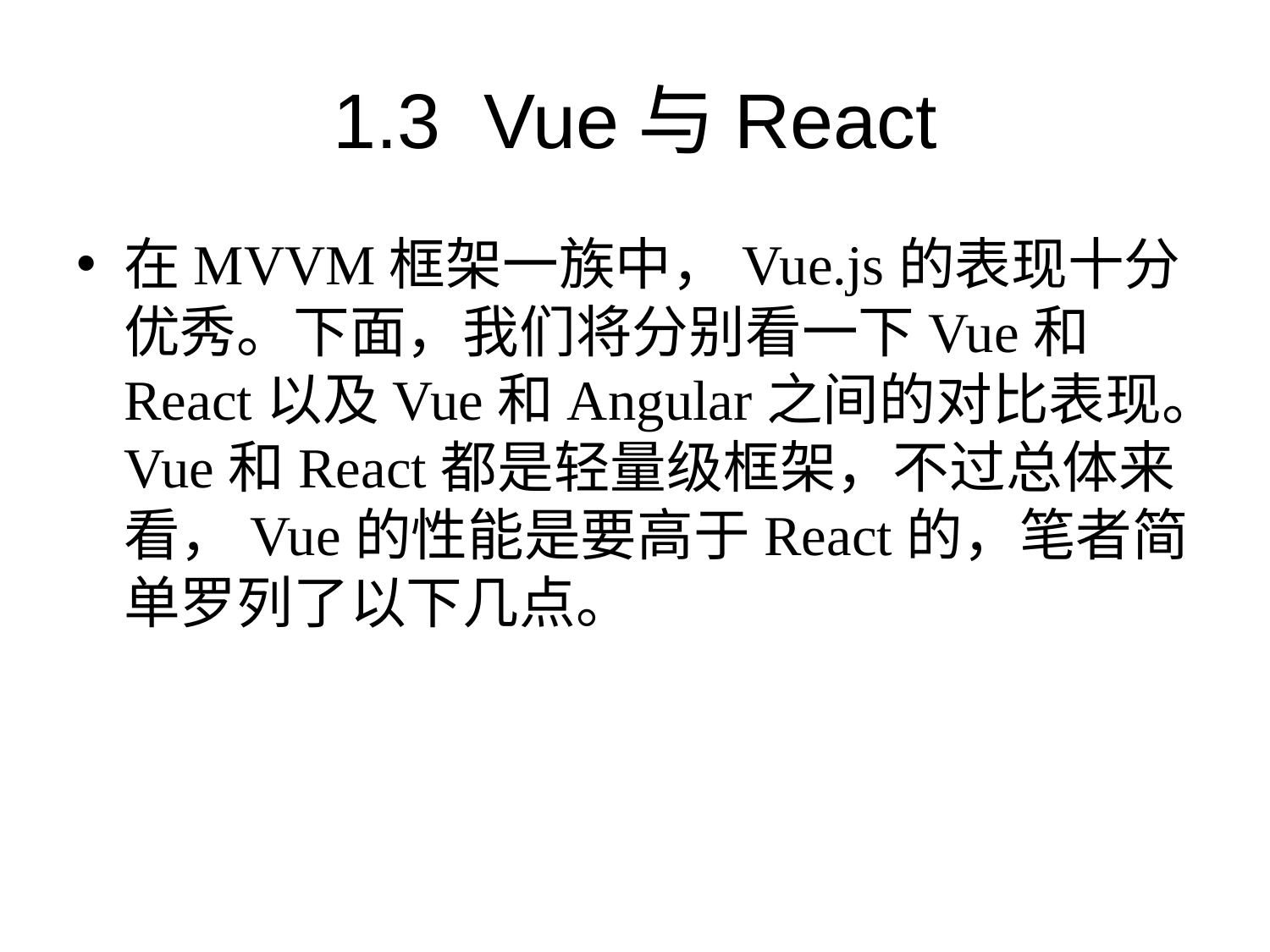

# 1.3  Vue与React
在MVVM框架一族中，Vue.js的表现十分优秀。下面，我们将分别看一下Vue和React以及Vue和Angular之间的对比表现。Vue和React都是轻量级框架，不过总体来看，Vue的性能是要高于React的，笔者简单罗列了以下几点。